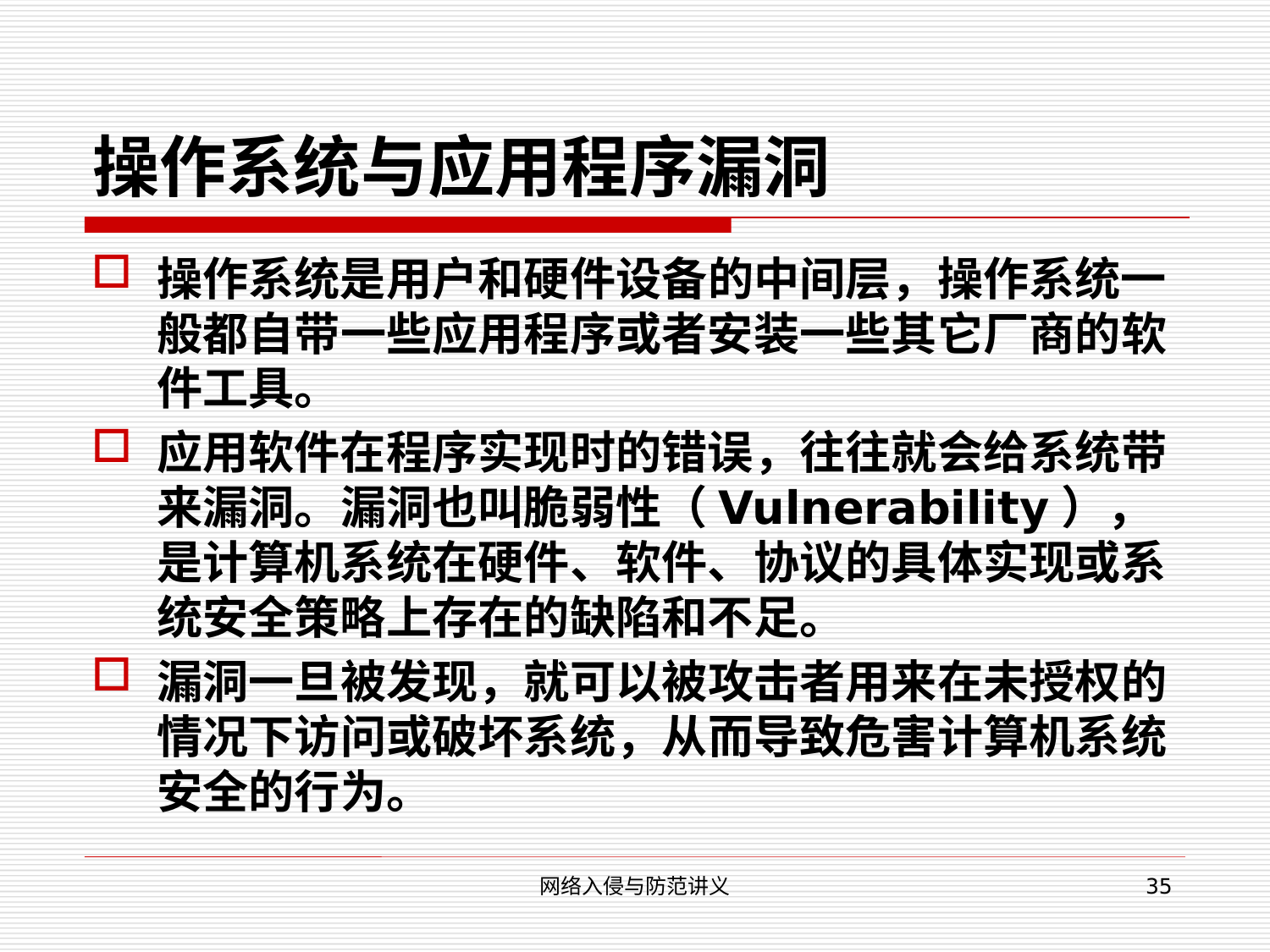

操作系统与应用程序漏洞
操作系统是用户和硬件设备的中间层，操作系统一般都自带一些应用程序或者安装一些其它厂商的软件工具。
应用软件在程序实现时的错误，往往就会给系统带来漏洞。漏洞也叫脆弱性（Vulnerability），是计算机系统在硬件、软件、协议的具体实现或系统安全策略上存在的缺陷和不足。
漏洞一旦被发现，就可以被攻击者用来在未授权的情况下访问或破坏系统，从而导致危害计算机系统安全的行为。

网络入侵与防范讲义
35